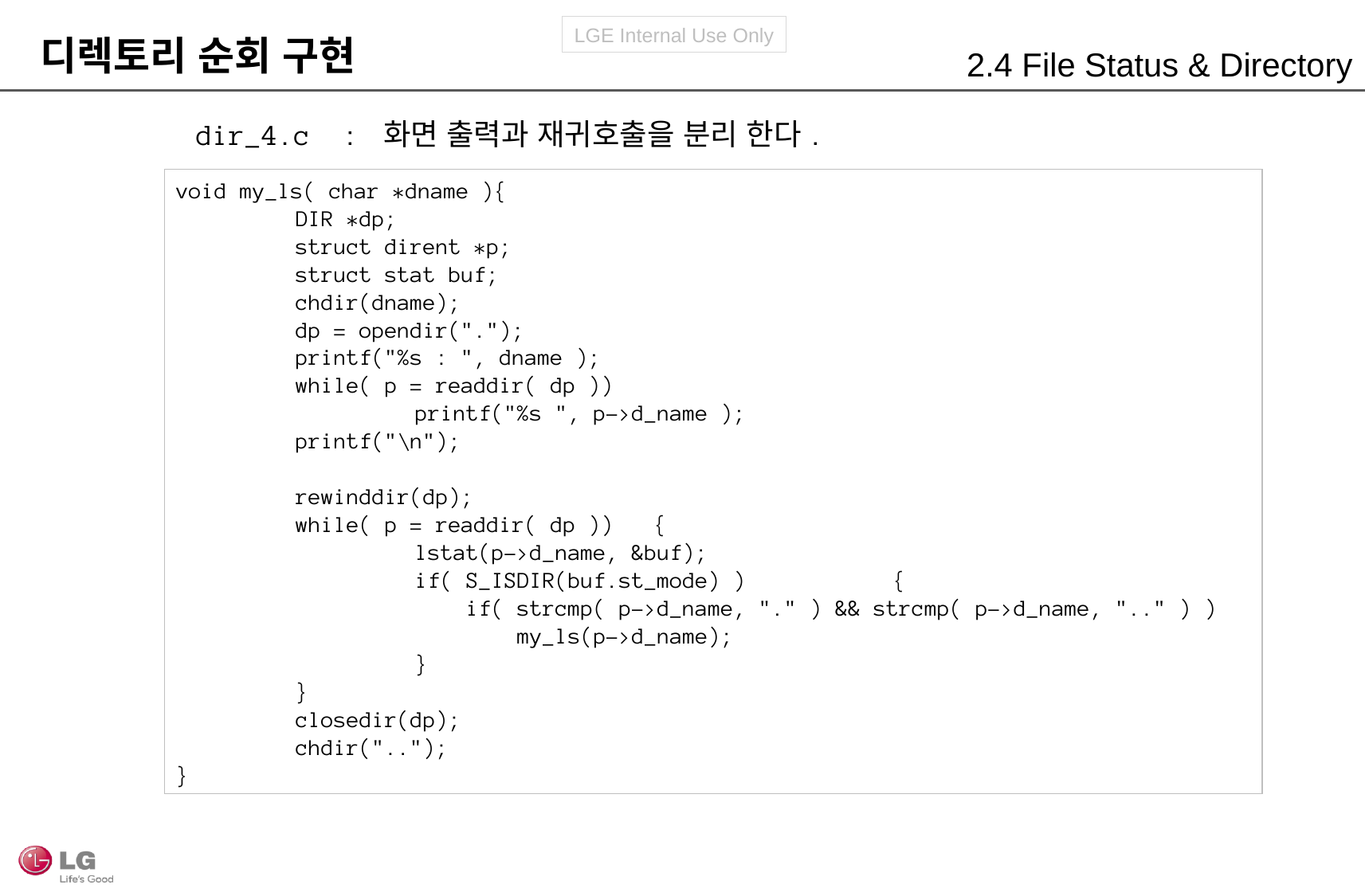

디렉토리 순회 구현
2.4 File Status & Directory

dir_4.c  : 화면 출력과 재귀호출을 분리 한다.
void my_ls( char *dname ){
	DIR *dp;
	struct dirent *p;
	struct stat buf;
	chdir(dname);
	dp = opendir(".");
	printf("%s : ", dname );
	while( p = readdir( dp ))
		printf("%s ", p->d_name );
	printf("\n");

	rewinddir(dp);
	while( p = readdir( dp ))	{
		lstat(p->d_name, &buf);
		if( S_ISDIR(buf.st_mode) )		{
		    if( strcmp( p->d_name, "." ) && strcmp( p->d_name, ".." ) )
		        my_ls(p->d_name);
		}
	}
	closedir(dp);
	chdir("..");
}